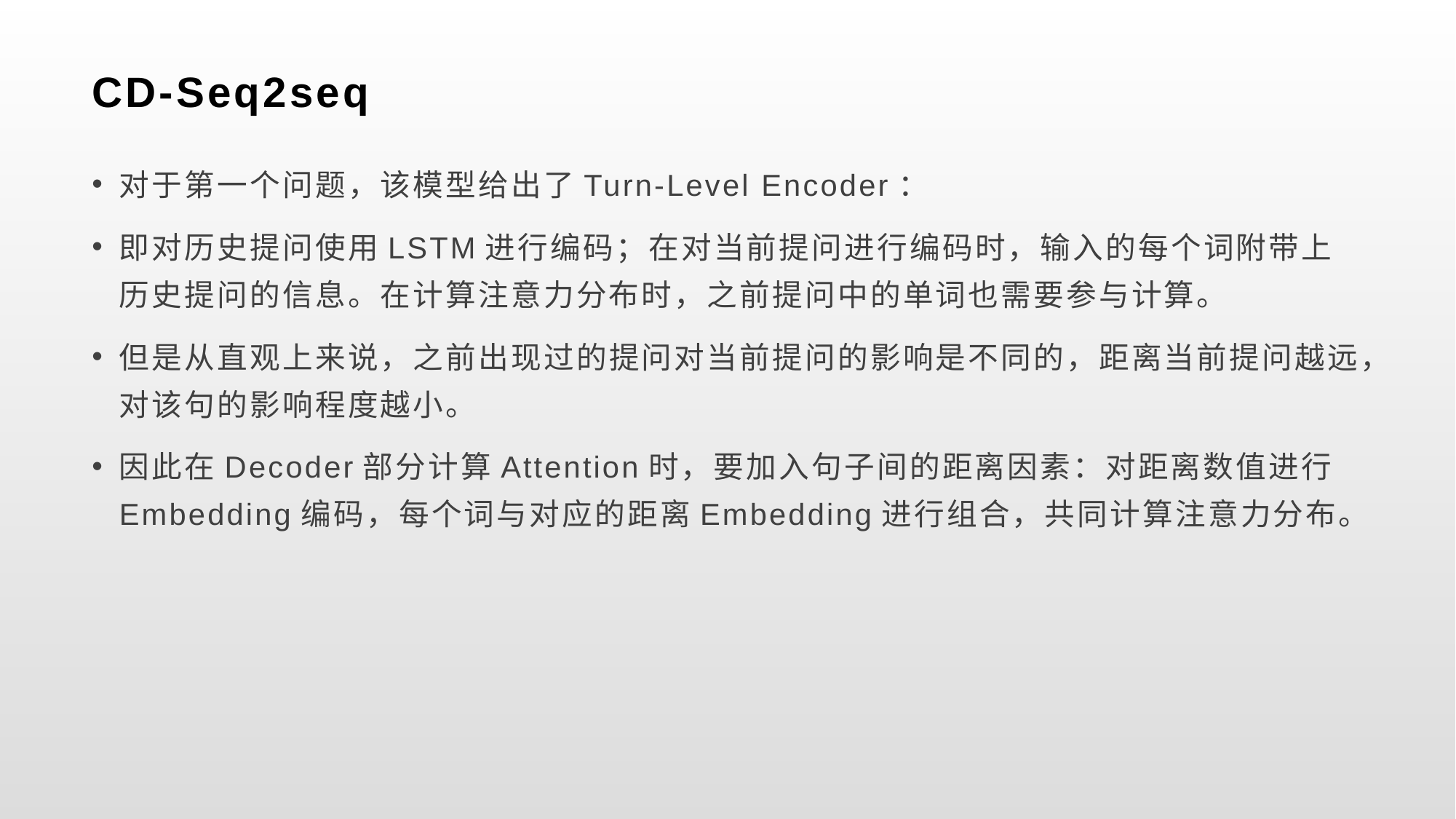

# CD-Seq2seq
对于第一个问题，该模型给出了Turn-Level Encoder：
即对历史提问使用LSTM进行编码；在对当前提问进行编码时，输入的每个词附带上历史提问的信息。在计算注意力分布时，之前提问中的单词也需要参与计算。
但是从直观上来说，之前出现过的提问对当前提问的影响是不同的，距离当前提问越远，对该句的影响程度越小。
因此在Decoder部分计算Attention时，要加入句子间的距离因素：对距离数值进行Embedding编码，每个词与对应的距离Embedding进行组合，共同计算注意力分布。